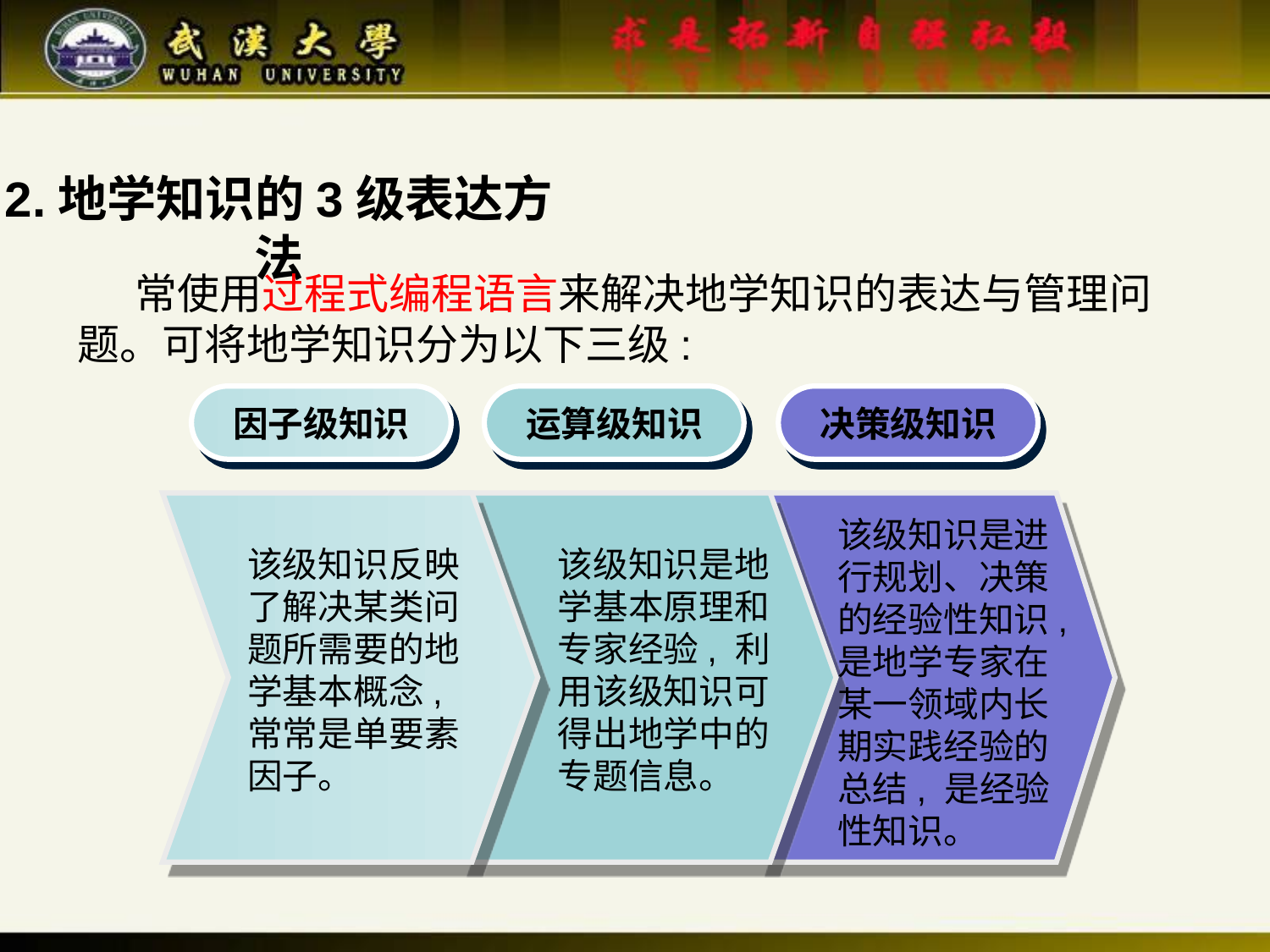

#
2.地学知识的3级表达方法
     常使用过程式编程语言来解决地学知识的表达与管理问题。可将地学知识分为以下三级:
因子级知识
运算级知识
决策级知识

该级知识是进行规划、决策的经验性知识, 是地学专家在某一领域内长期实践经验的总结, 是经验性知识。

该级知识反映了解决某类问题所需要的地学基本概念, 常常是单要素因子。
该级知识是地学基本原理和专家经验, 利用该级知识可得出地学中的专题信息。